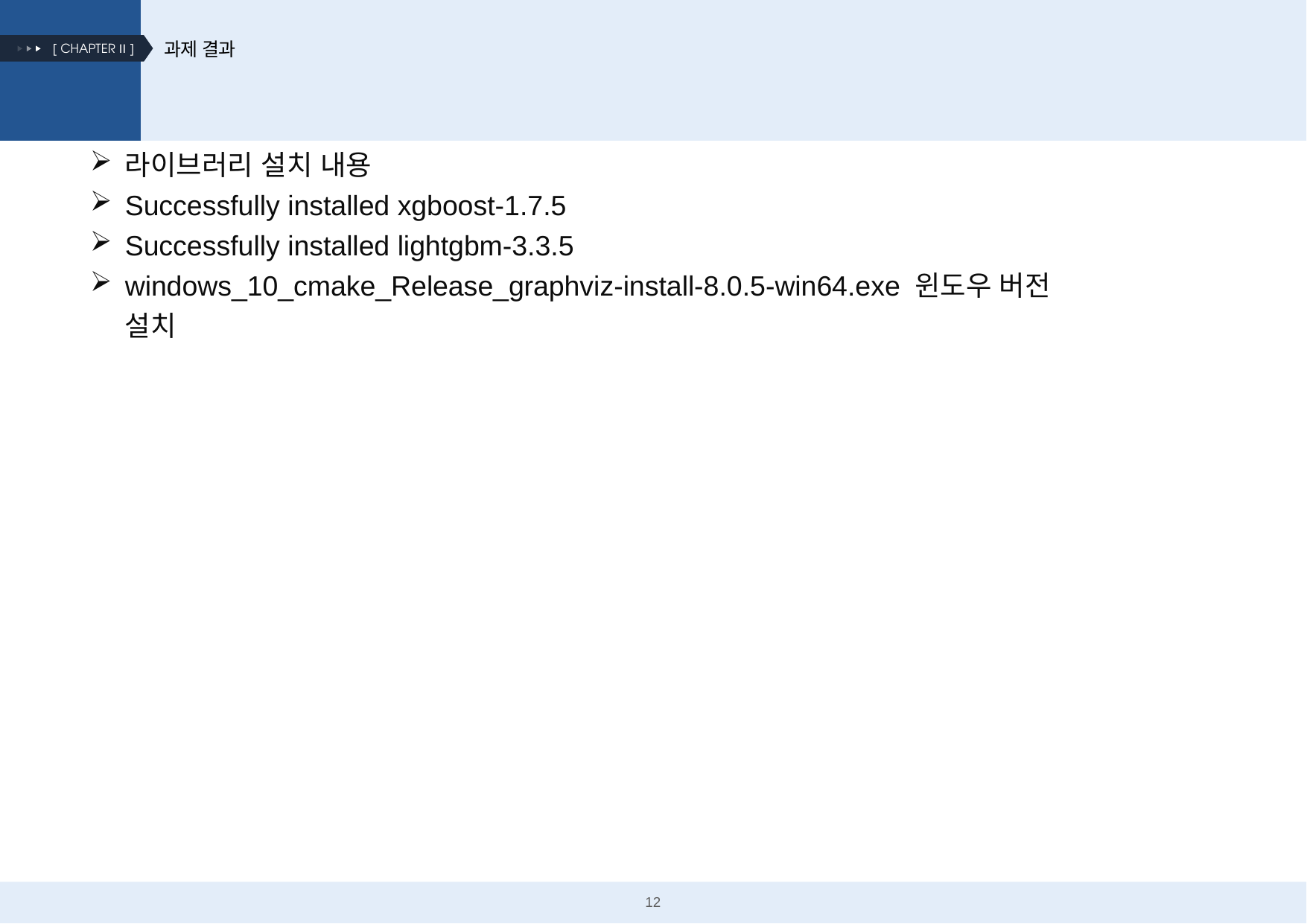

라이브러리 설치 내용
Successfully installed xgboost-1.7.5
Successfully installed lightgbm-3.3.5
windows_10_cmake_Release_graphviz-install-8.0.5-win64.exe 윈도우 버전 설치